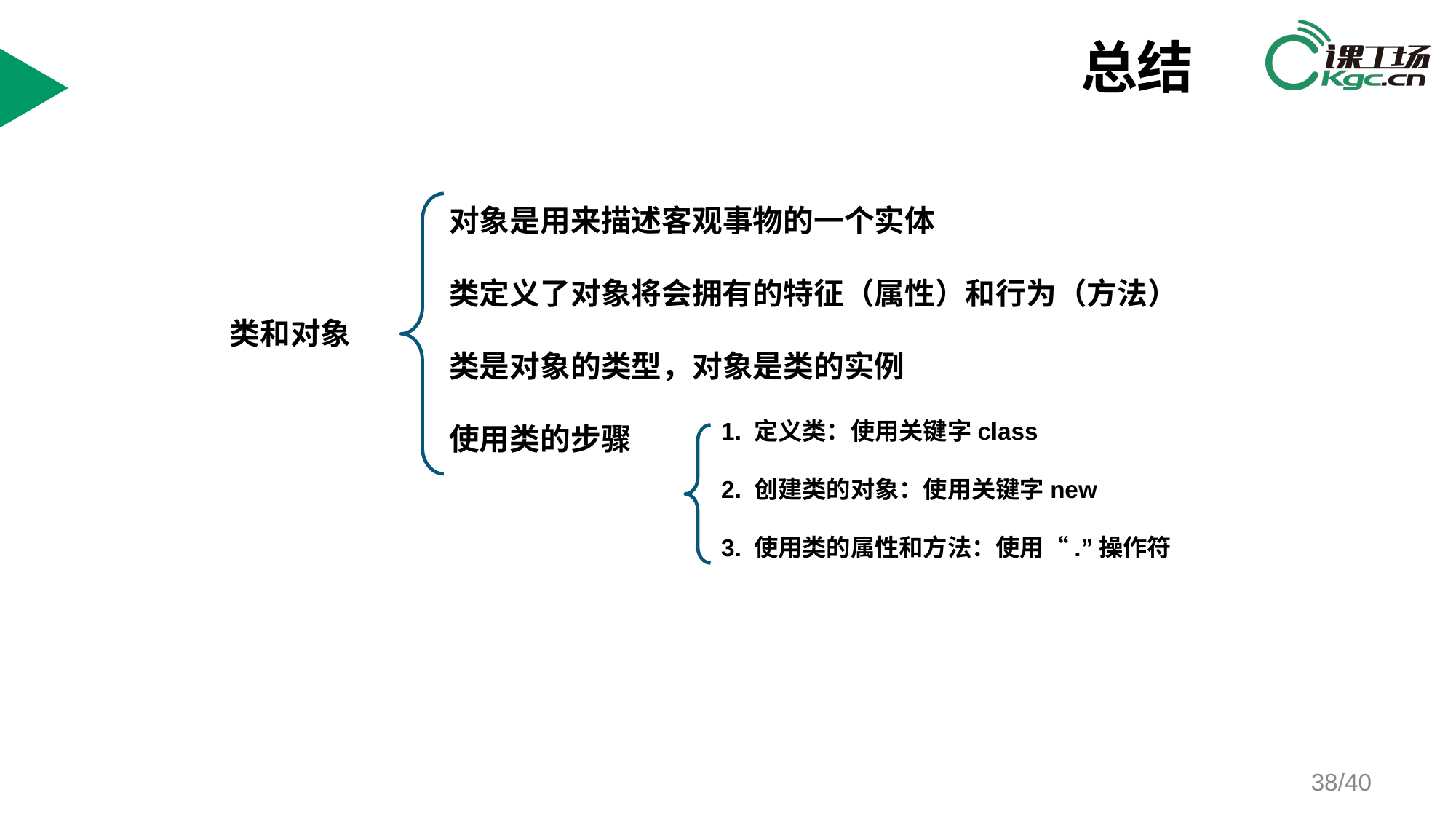

# 总结

对象是用来描述客观事物的一个实体

类定义了对象将会拥有的特征（属性）和行为（方法）

类是对象的类型，对象是类的实例

使用类的步骤
类和对象
1. 定义类：使用关键字class

2. 创建类的对象：使用关键字new

3. 使用类的属性和方法：使用“.”操作符

38/40